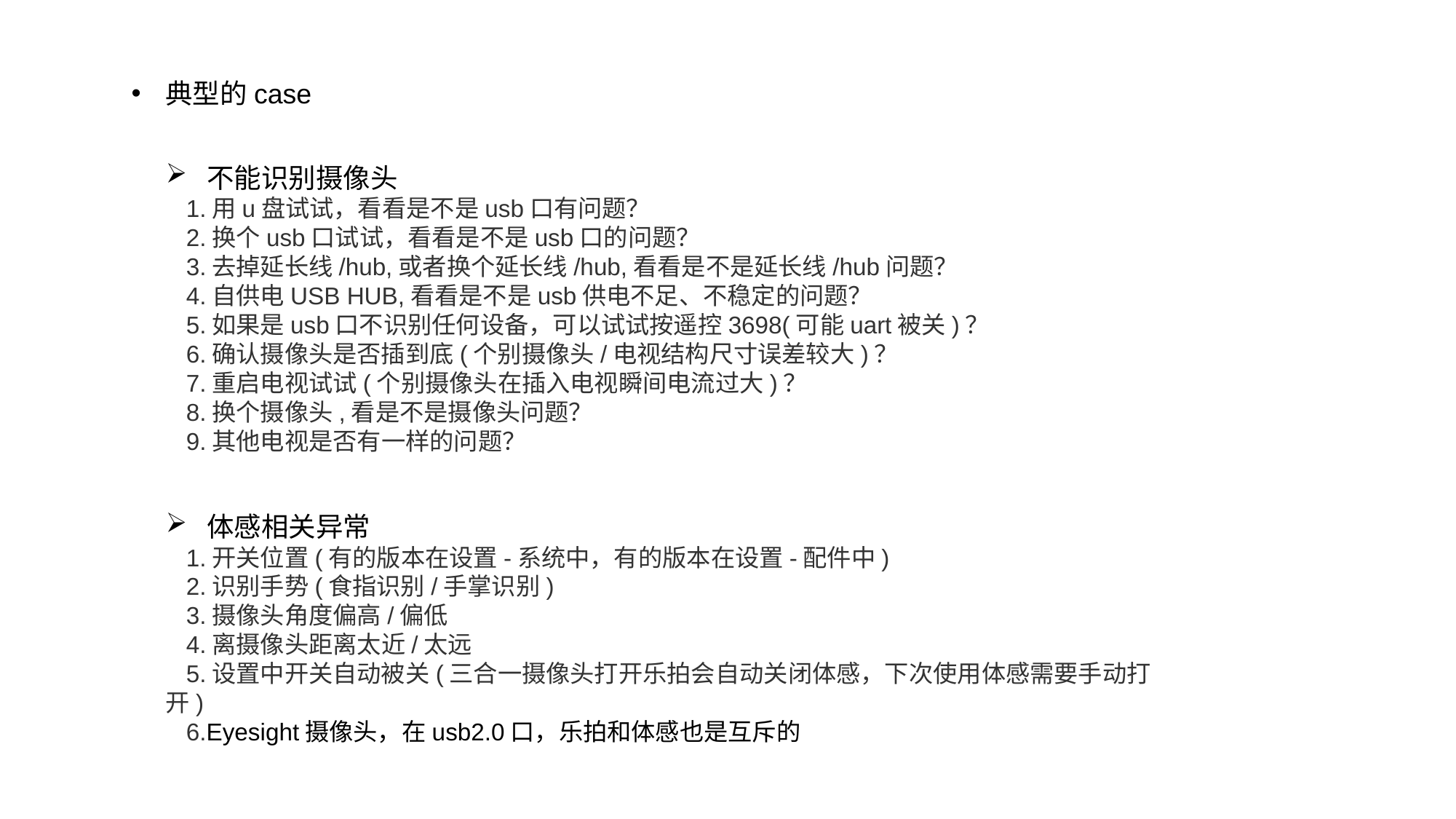

典型的case
不能识别摄像头
   1.用u盘试试，看看是不是usb口有问题？
   2.换个usb口试试，看看是不是usb口的问题？
   3.去掉延长线/hub,或者换个延长线/hub,看看是不是延长线/hub问题？
   4.自供电USB HUB,看看是不是usb供电不足、不稳定的问题？
   5.如果是usb口不识别任何设备，可以试试按遥控3698(可能uart被关)？
   6.确认摄像头是否插到底(个别摄像头/电视结构尺寸误差较大)？
   7.重启电视试试(个别摄像头在插入电视瞬间电流过大)？
   8.换个摄像头,看是不是摄像头问题？
   9.其他电视是否有一样的问题？
体感相关异常
   1.开关位置(有的版本在设置-系统中，有的版本在设置-配件中)
   2.识别手势(食指识别/手掌识别)
   3.摄像头角度偏高/偏低
   4.离摄像头距离太近/太远
   5.设置中开关自动被关(三合一摄像头打开乐拍会自动关闭体感，下次使用体感需要手动打开)
   6.Eyesight摄像头，在usb2.0口，乐拍和体感也是互斥的